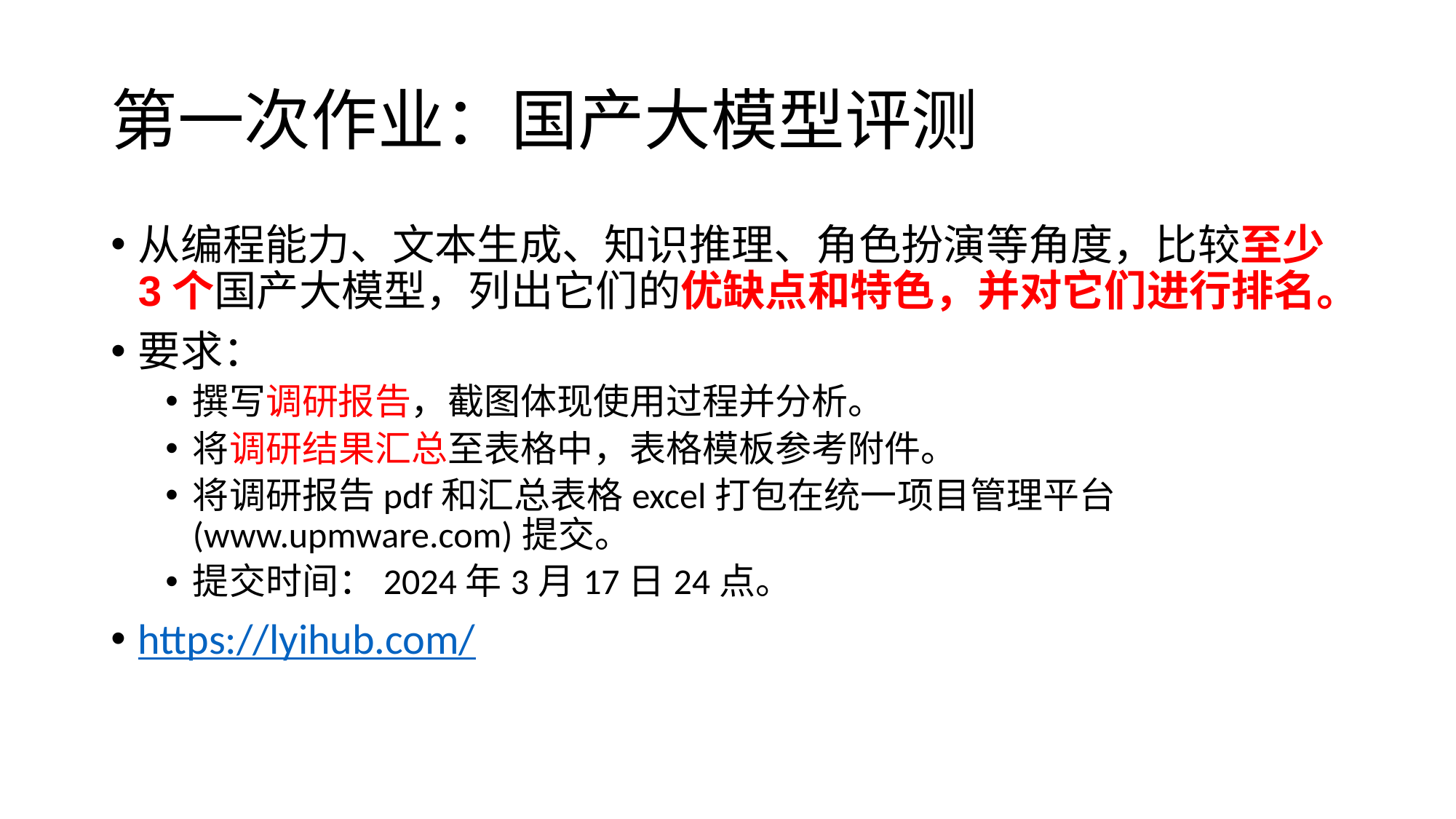

# 第一次作业：国产大模型评测
从编程能力、文本生成、知识推理、角色扮演等角度，比较至少3个国产大模型，列出它们的优缺点和特色，并对它们进行排名。
要求：
撰写调研报告，截图体现使用过程并分析。
将调研结果汇总至表格中，表格模板参考附件。
将调研报告pdf和汇总表格excel打包在统一项目管理平台(www.upmware.com)提交。
提交时间：2024年3月17日24点。
https://lyihub.com/